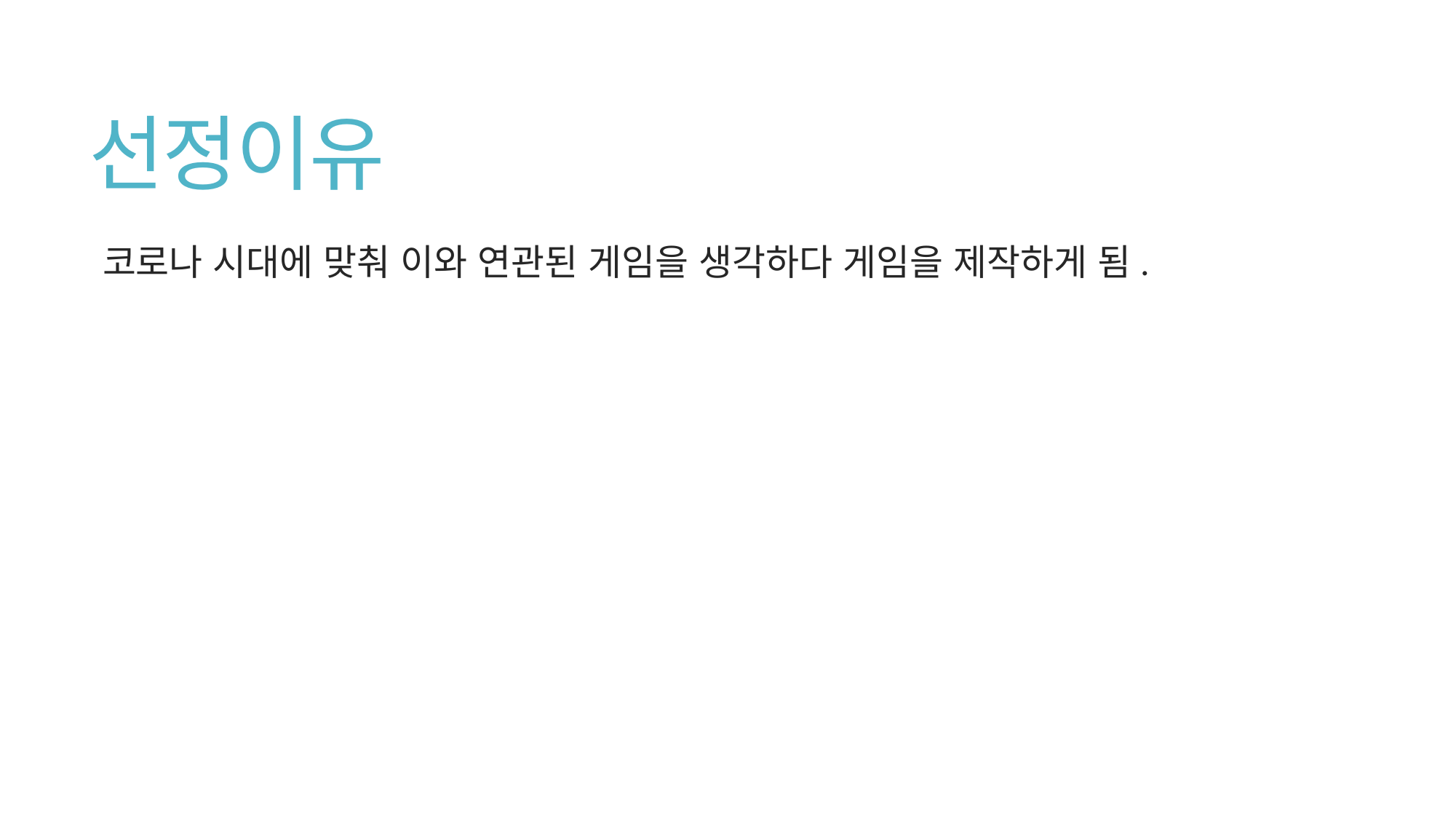

# 선정이유
코로나 시대에 맞춰 이와 연관된 게임을 생각하다 게임을 제작하게 됨.